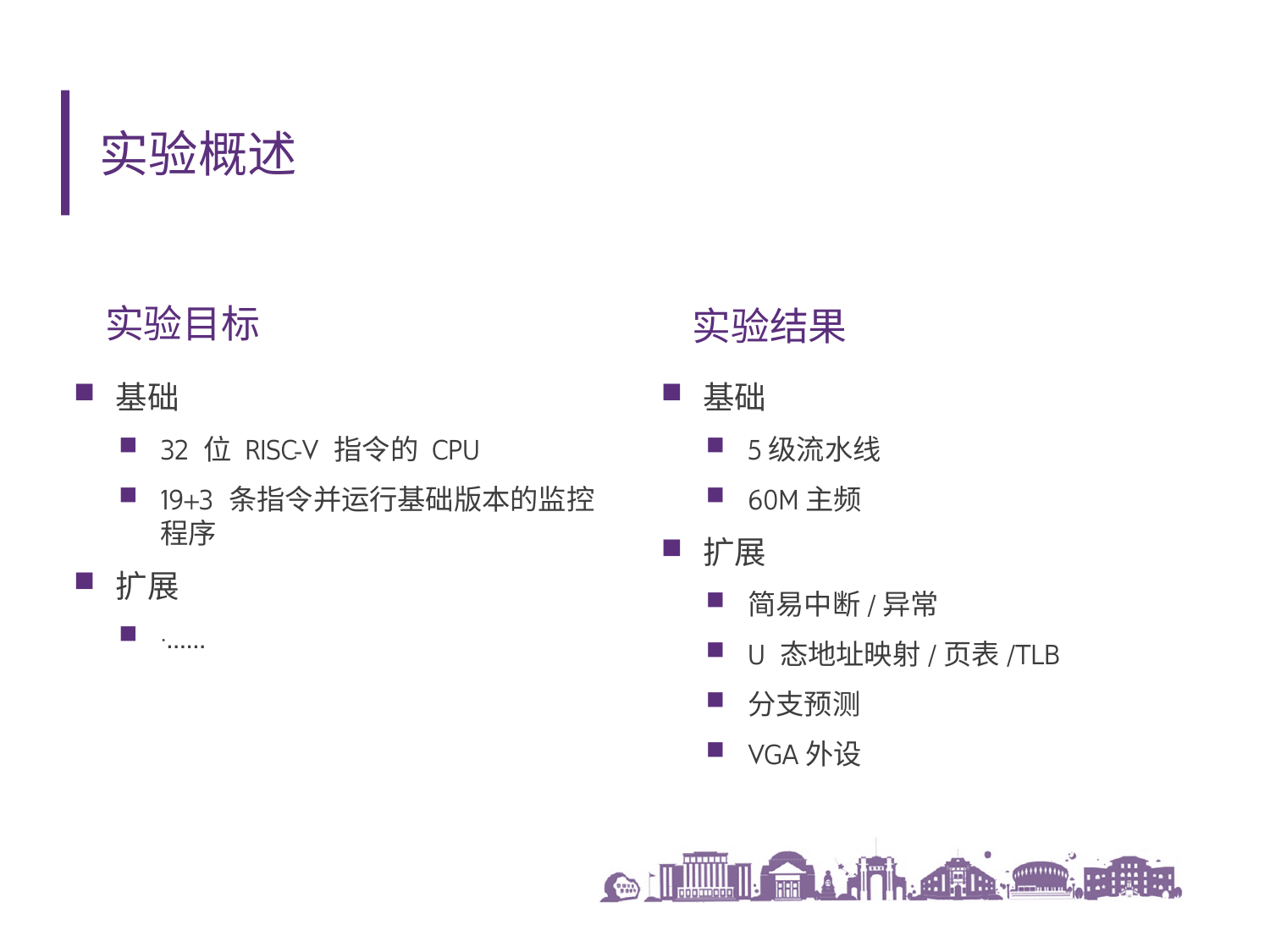

# 实验概述
实验目标
实验结果
基础
32 位 RISC-V 指令的 CPU
19+3 条指令并运行基础版本的监控程序
扩展
·……
基础
5级流水线
60M主频
扩展
简易中断/异常
U 态地址映射/页表/TLB
分支预测
VGA外设